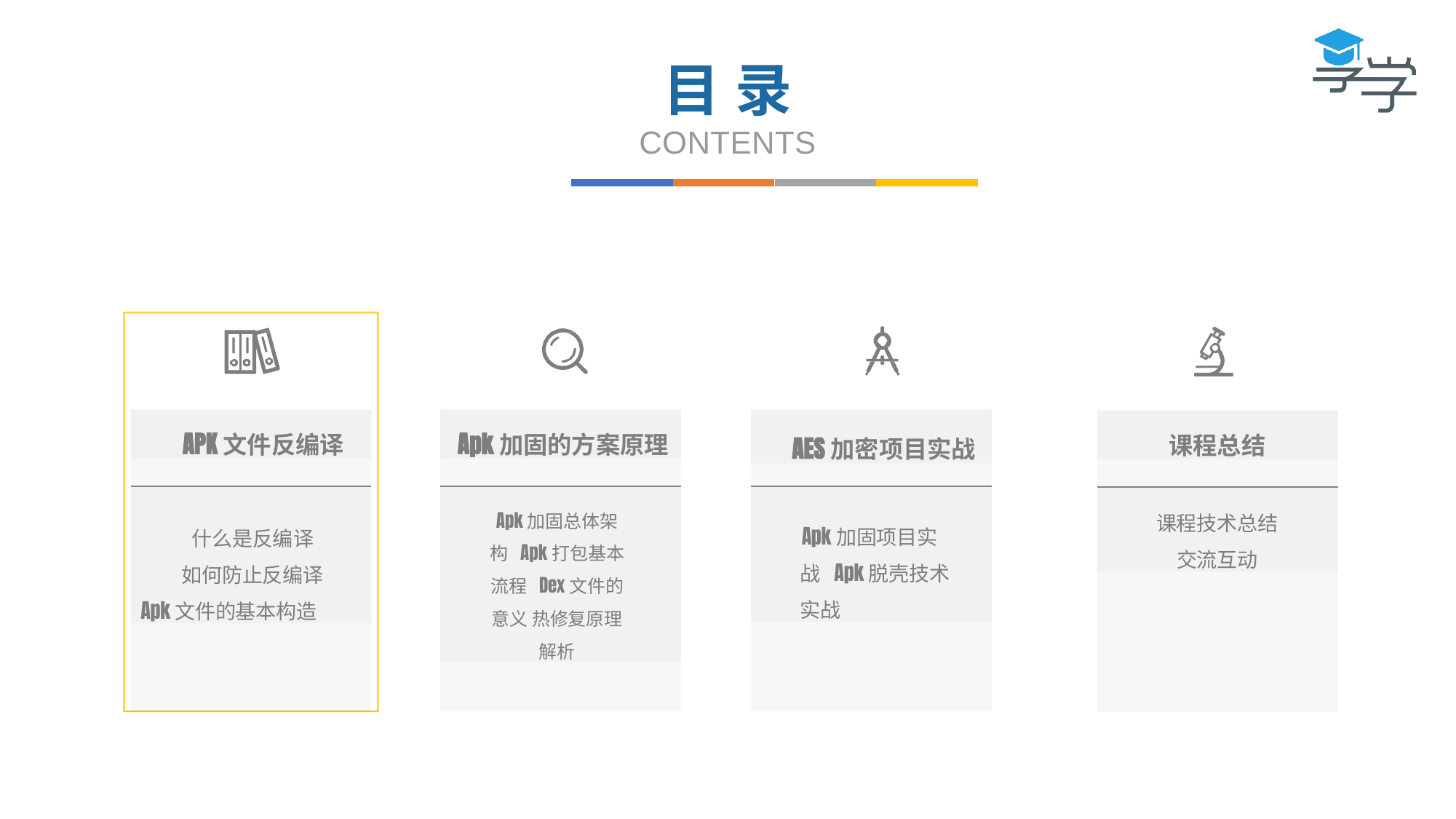

# 目 录
CONTENTS

APK文件反编译

Apk加固的方案原理

AES加密项目实战

课程总结

什么是反编译 如何防止反编译
Apk文件的基本构造
Apk加固总体架构  Apk打包基本流程  Dex文件的意义 热修复原理解析

Apk加固项目实战  Apk脱壳技术实战

课程技术总结 交流互动